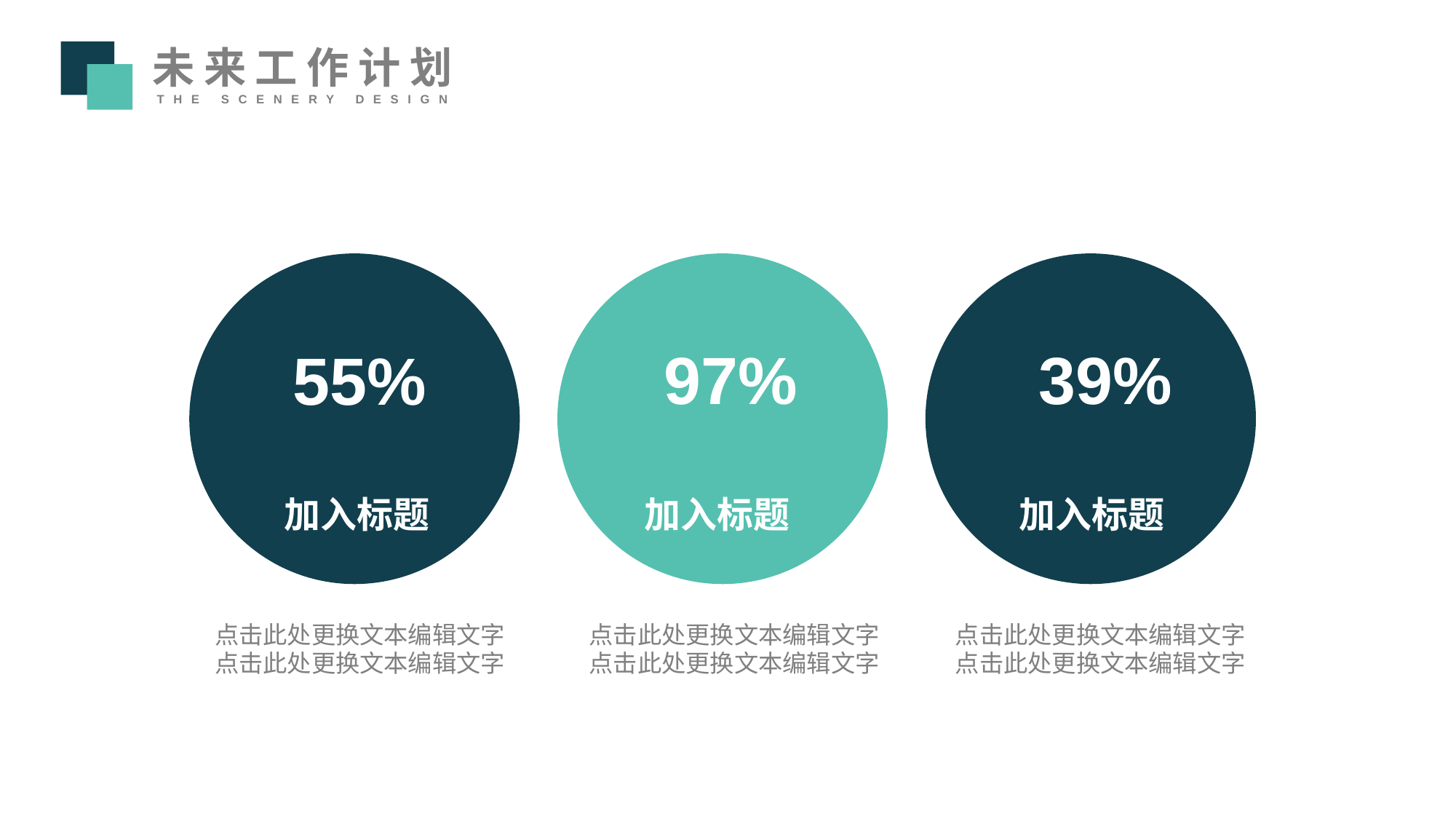

未来工作计划
THE Scenery DESIGN

  97%
  39%
  55%
加入标题
加入标题
加入标题
点击此处更换文本编辑文字
点击此处更换文本编辑文字
点击此处更换文本编辑文字
点击此处更换文本编辑文字
点击此处更换文本编辑文字
点击此处更换文本编辑文字